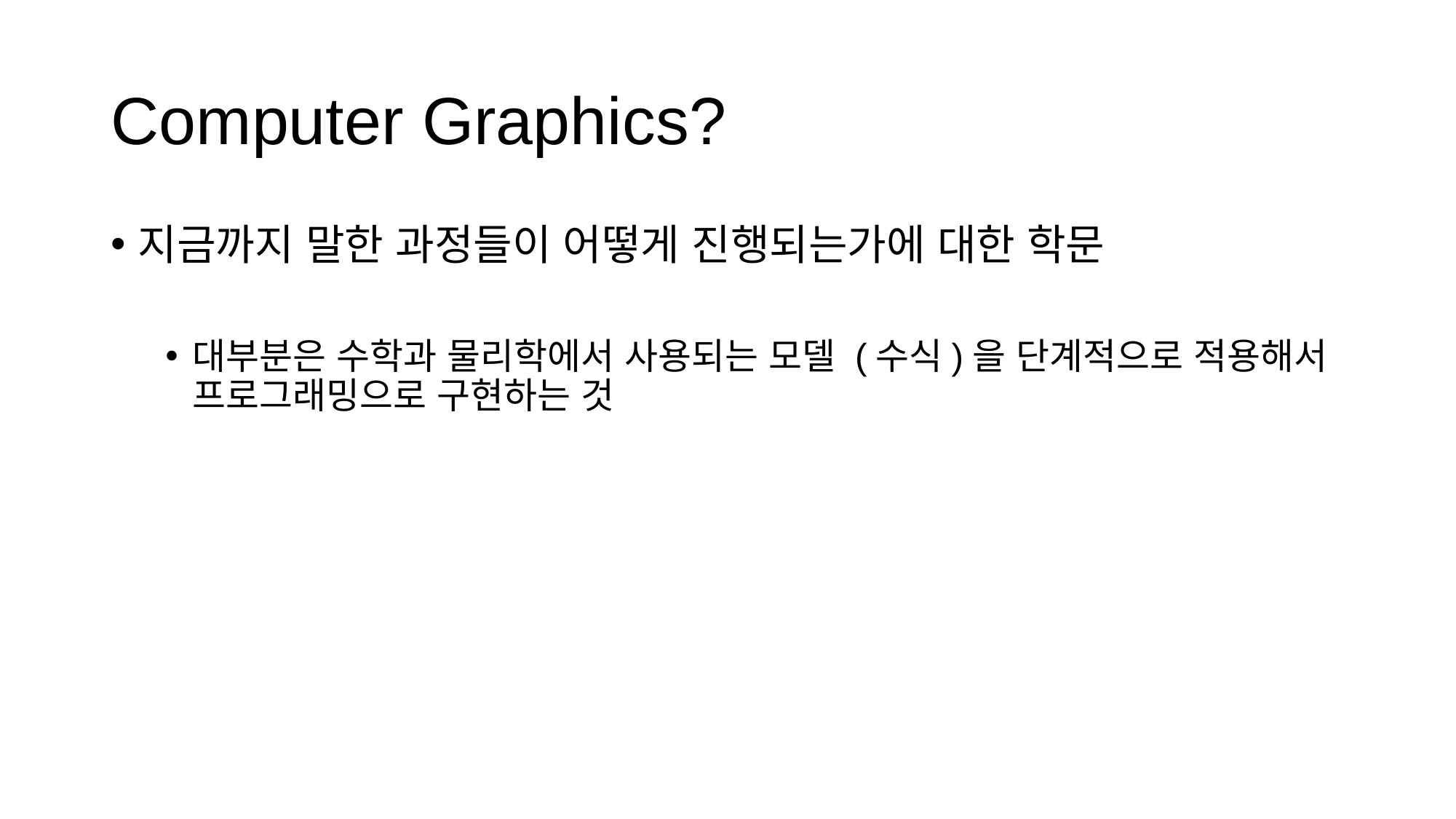

# Computer Graphics?
지금까지 말한 과정들이 어떻게 진행되는가에 대한 학문

대부분은 수학과 물리학에서 사용되는 모델 (수식)을 단계적으로 적용해서 프로그래밍으로 구현하는 것